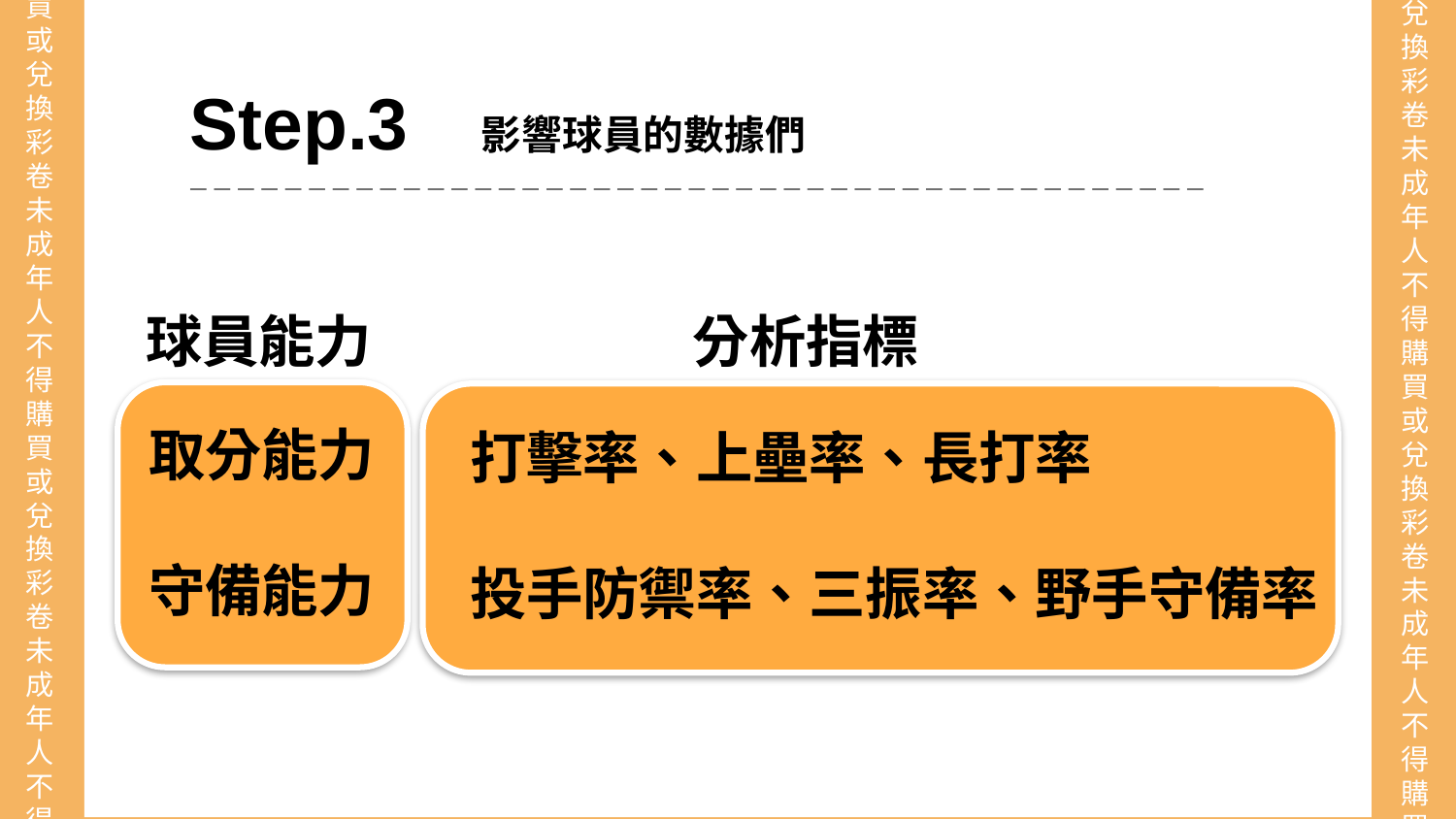

未
成
年
人
不
得
購
買
或
兌
換
彩
卷
未
成
年
人
不
得
購
買
或
兌
換
彩
卷
未
成
年
人
不
得
購
買
或
兌
換
彩
卷
未
成
年
人
不
得
購
買
或
兌
換
彩
卷

未
成
年
人
不
得
購
買
或
兌
換
彩
卷
未
成
年
人
不
得
購
買
或
兌
換
彩
卷
未
成
年
人
不
得
購
買
或
兌
換
彩
卷
未
成
年
人
不
得
購
買
或
兌
換
彩
卷

Step.3	影響球員的數據們
_ _ _ _ _ _ _ _ _ _ _ _ _ _ _ _ _ _ _ _ _ _ _ _ _ _ _ _ _ _ _ _ _ _ _ _ _ _ _ _ _ _ _
球員能力	         	       分析指標

取分能力

守備能力

打擊率、上壘率、長打率

投手防禦率、三振率、野手守備率